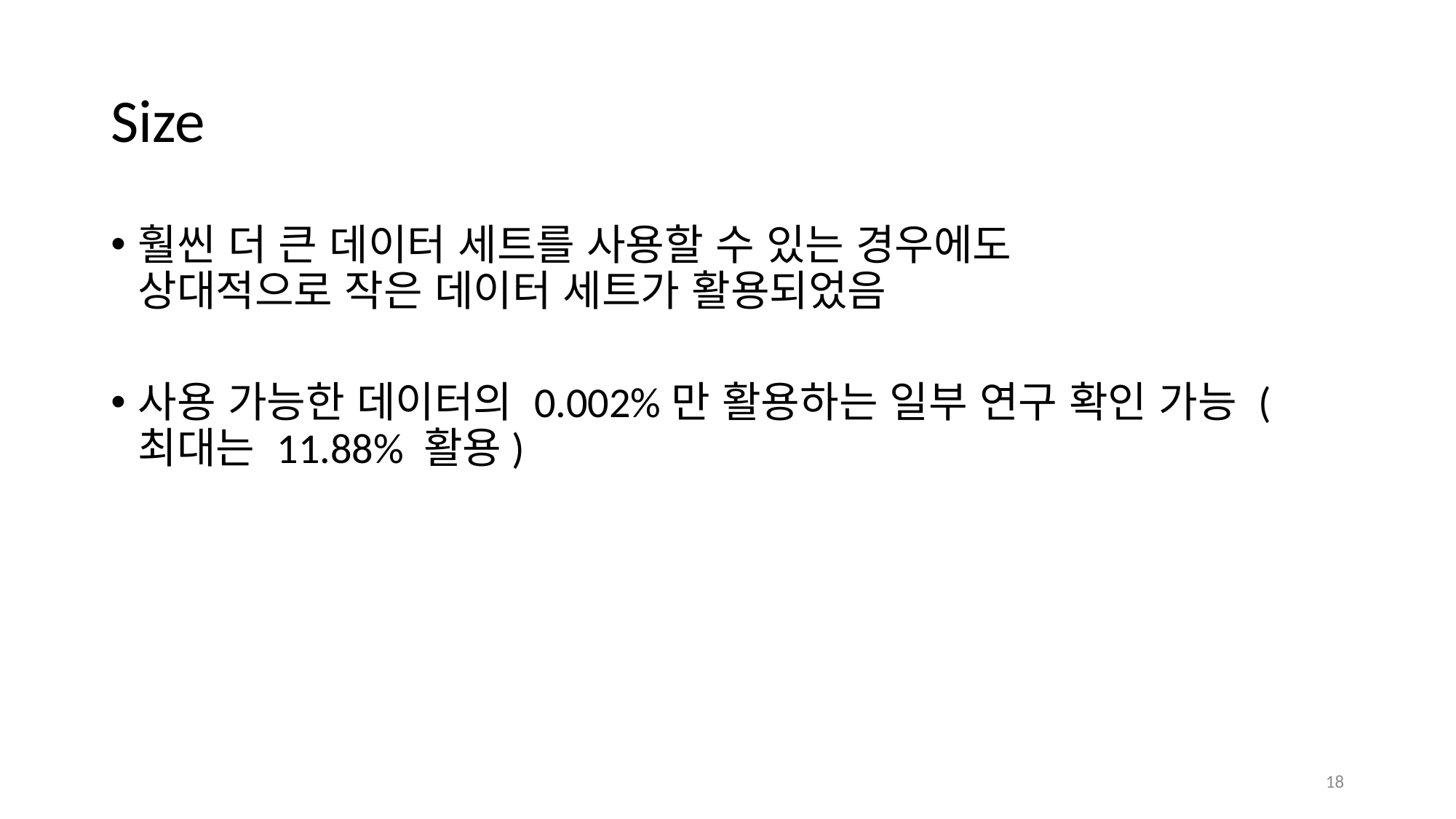

# Size
훨씬 더 큰 데이터 세트를 사용할 수 있는 경우에도
상대적으로 작은 데이터 세트가 활용되었음
사용 가능한 데이터의 0.002%만 활용하는 일부 연구 확인 가능 (최대는 11.88% 활용)
18